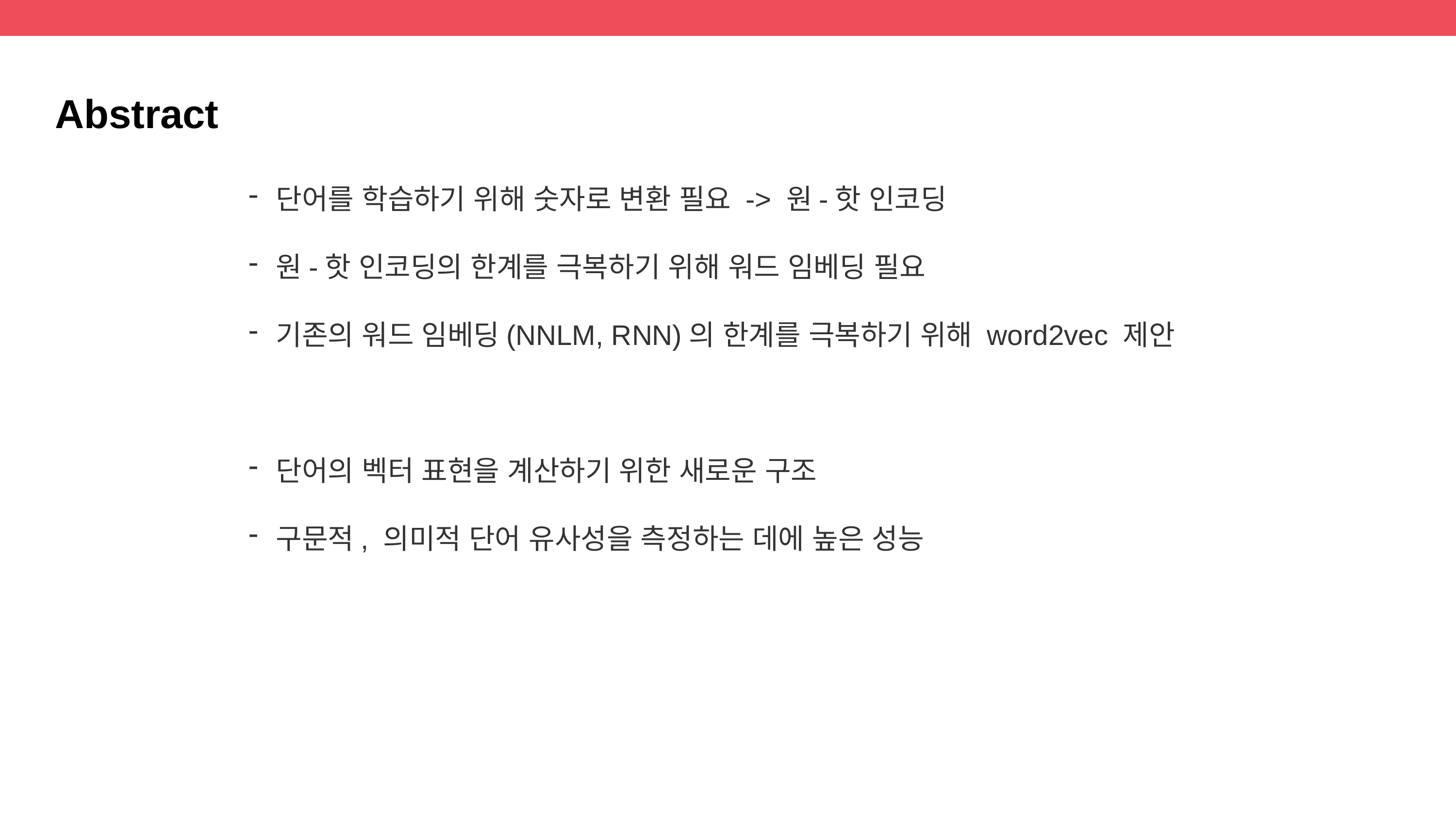

Abstract
단어를 학습하기 위해 숫자로 변환 필요 -> 원-핫 인코딩
원-핫 인코딩의 한계를 극복하기 위해 워드 임베딩 필요
기존의 워드 임베딩(NNLM, RNN)의 한계를 극복하기 위해 word2vec 제안

단어의 벡터 표현을 계산하기 위한 새로운 구조
구문적, 의미적 단어 유사성을 측정하는 데에 높은 성능